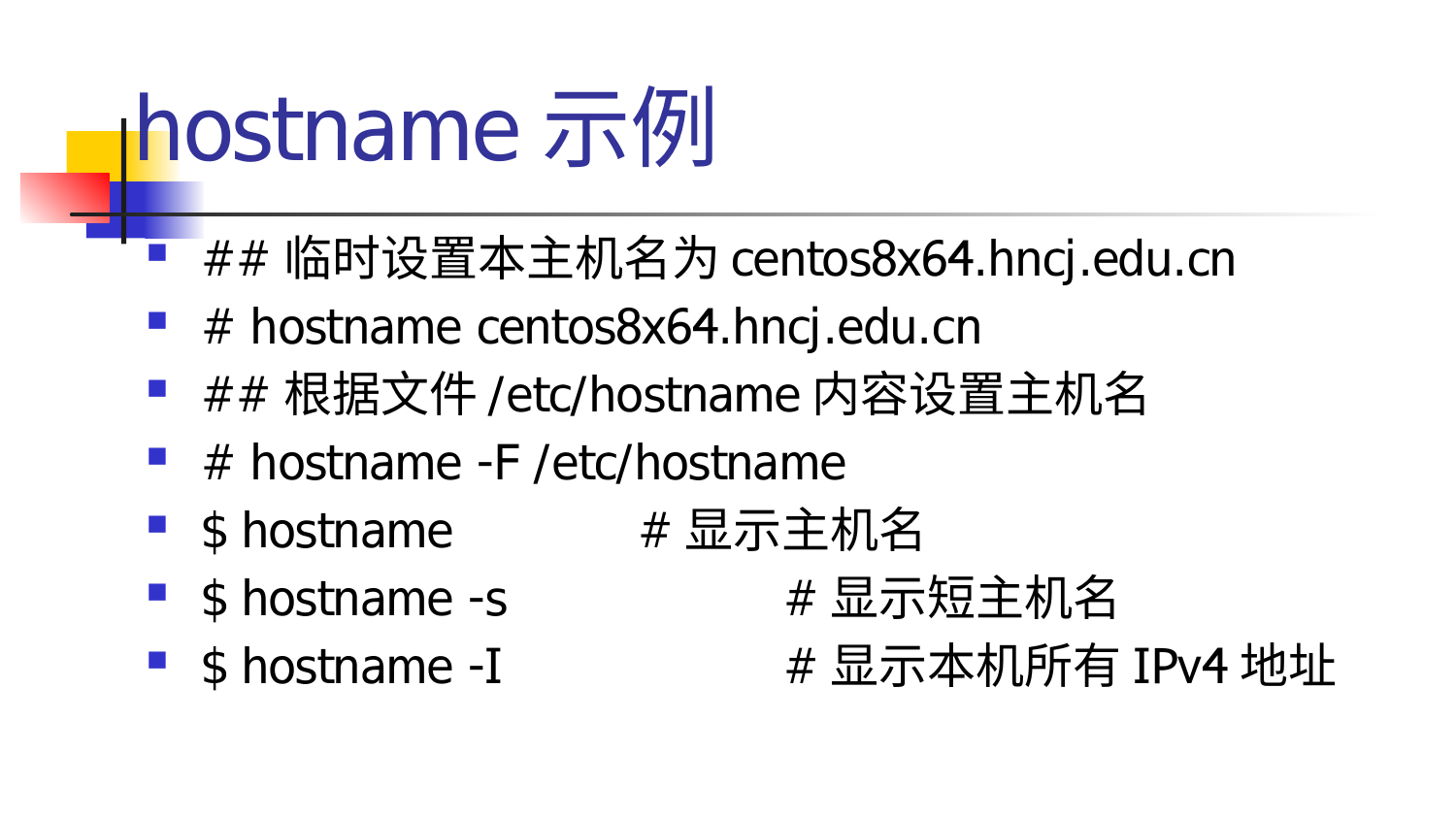

# hostname示例
##临时设置本主机名为centos8x64.hncj.edu.cn
# hostname centos8x64.hncj.edu.cn
##根据文件/etc/hostname内容设置主机名
# hostname -F /etc/hostname
$ hostname 		#显示主机名
$ hostname -s 		#显示短主机名
$ hostname -I 		#显示本机所有IPv4地址